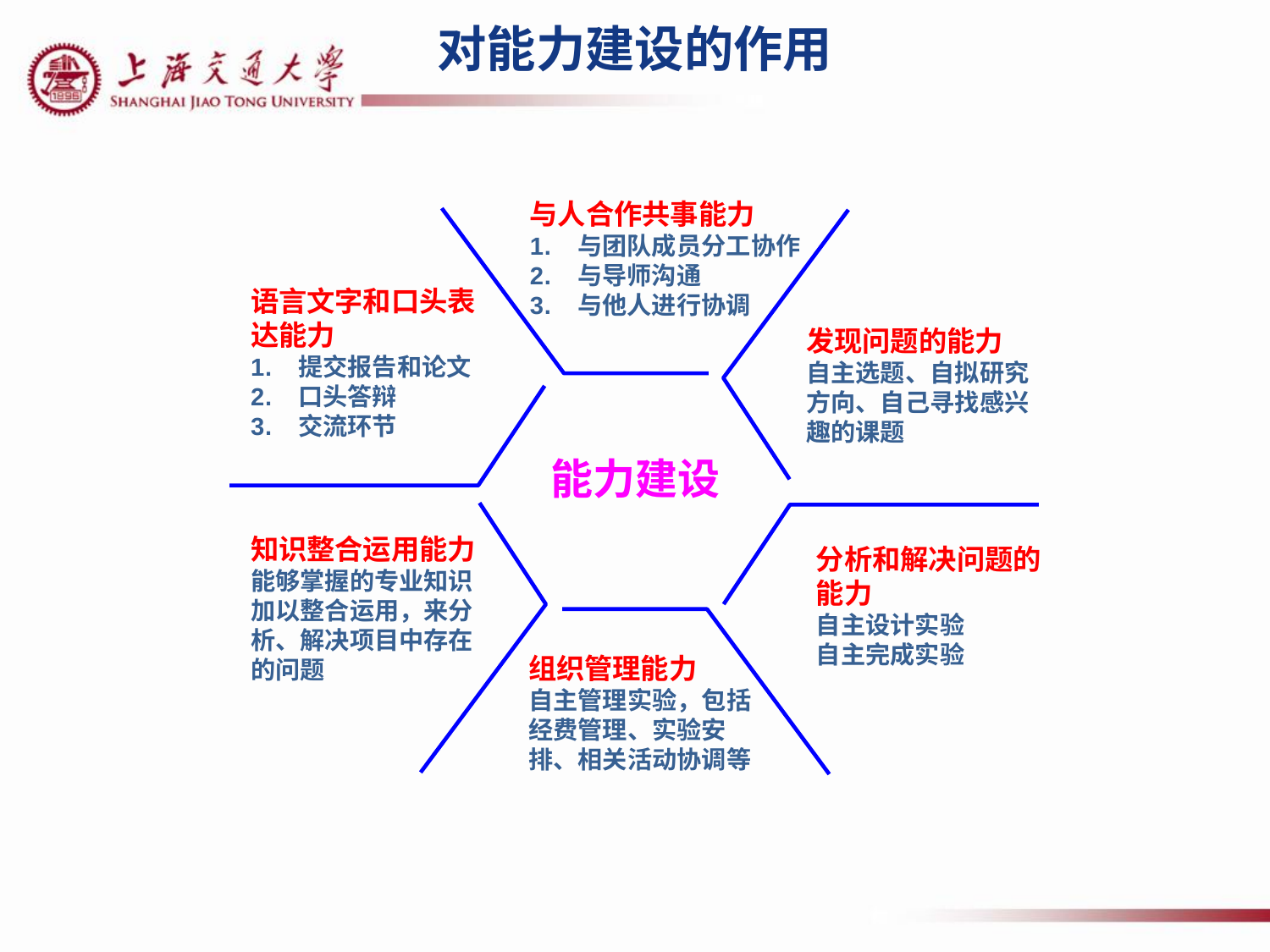

# 对能力建设的作用
与人合作共事能力
与团队成员分工协作
与导师沟通
与他人进行协调

语言文字和口头表达能力
提交报告和论文
口头答辩
交流环节
发现问题的能力
自主选题、自拟研究方向、自己寻找感兴趣的课题

能力建设

知识整合运用能力
能够掌握的专业知识加以整合运用，来分析、解决项目中存在的问题
分析和解决问题的能力
自主设计实验
自主完成实验

组织管理能力
自主管理实验，包括经费管理、实验安排、相关活动协调等